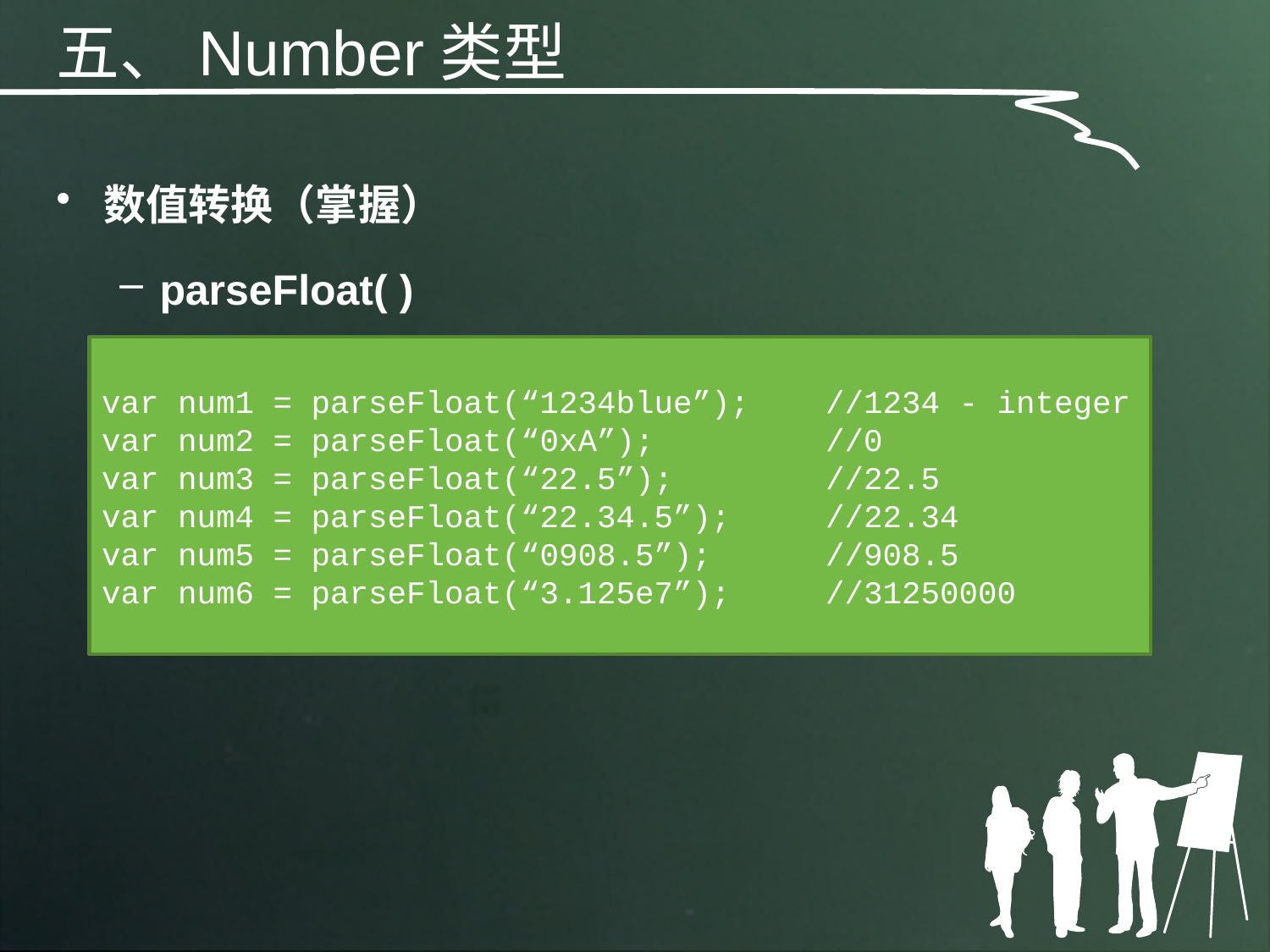

五、Number类型

数值转换（掌握）
parseFloat( )
var num1 = parseFloat(“1234blue”);    //1234 - integer
var num2 = parseFloat(“0xA”);         //0
var num3 = parseFloat(“22.5”);        //22.5
var num4 = parseFloat(“22.34.5”);     //22.34
var num5 = parseFloat(“0908.5”);      //908.5
var num6 = parseFloat(“3.125e7”);     //31250000